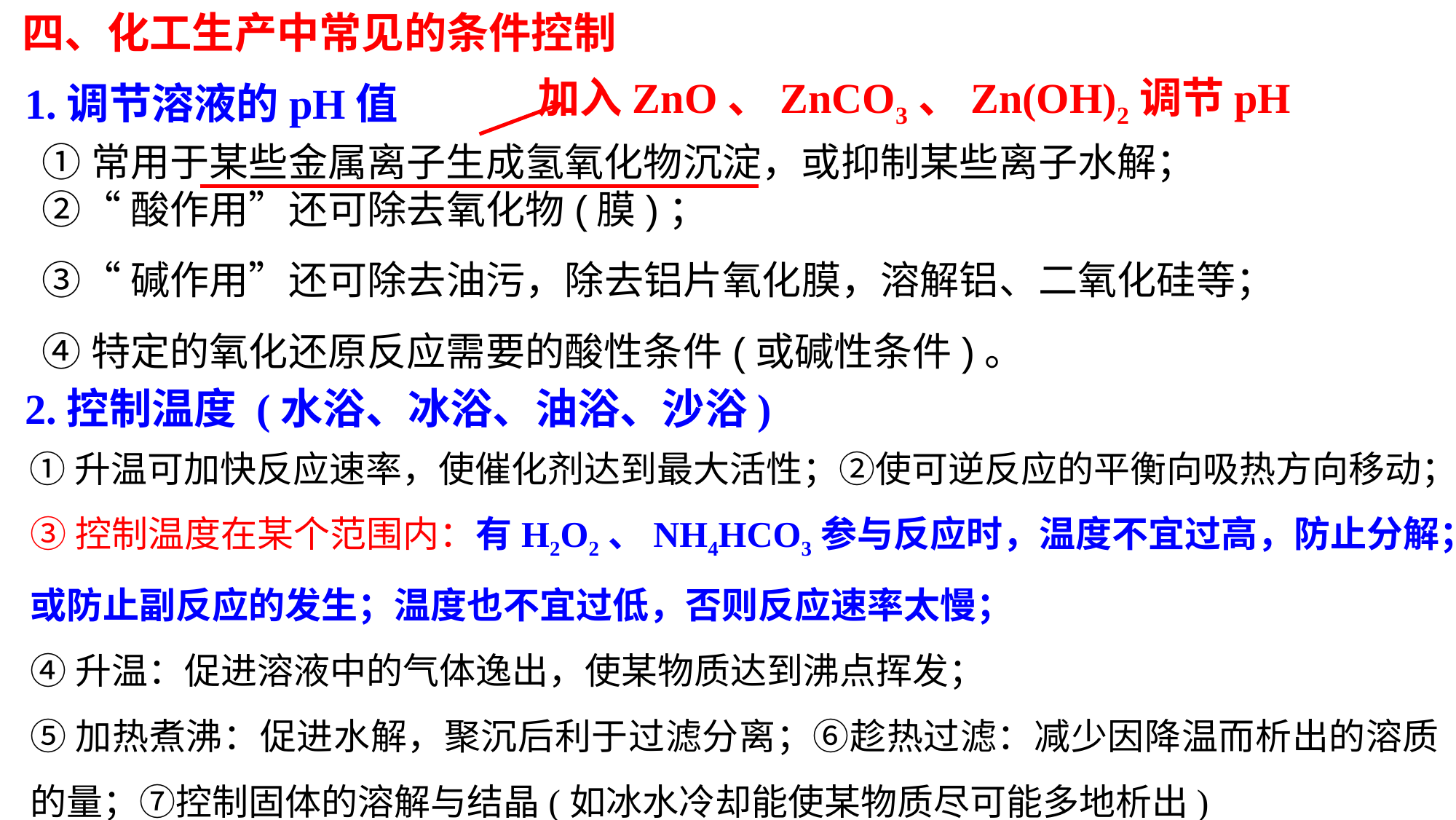

四、化工生产中常见的条件控制
加入ZnO、ZnCO3、Zn(OH)2调节pH
1.调节溶液的pH值
①常用于某些金属离子生成氢氧化物沉淀，或抑制某些离子水解；
②“酸作用”还可除去氧化物(膜)；
③“碱作用”还可除去油污，除去铝片氧化膜，溶解铝、二氧化硅等；
④特定的氧化还原反应需要的酸性条件(或碱性条件)。
2.控制温度 (水浴、冰浴、油浴、沙浴)
①升温可加快反应速率，使催化剂达到最大活性；②使可逆反应的平衡向吸热方向移动；
③控制温度在某个范围内：有H2O2、NH4HCO3参与反应时，温度不宜过高，防止分解；
或防止副反应的发生；温度也不宜过低，否则反应速率太慢；
④升温：促进溶液中的气体逸出，使某物质达到沸点挥发；
⑤加热煮沸：促进水解，聚沉后利于过滤分离；⑥趁热过滤：减少因降温而析出的溶质的量；⑦控制固体的溶解与结晶(如冰水冷却能使某物质尽可能多地析出)